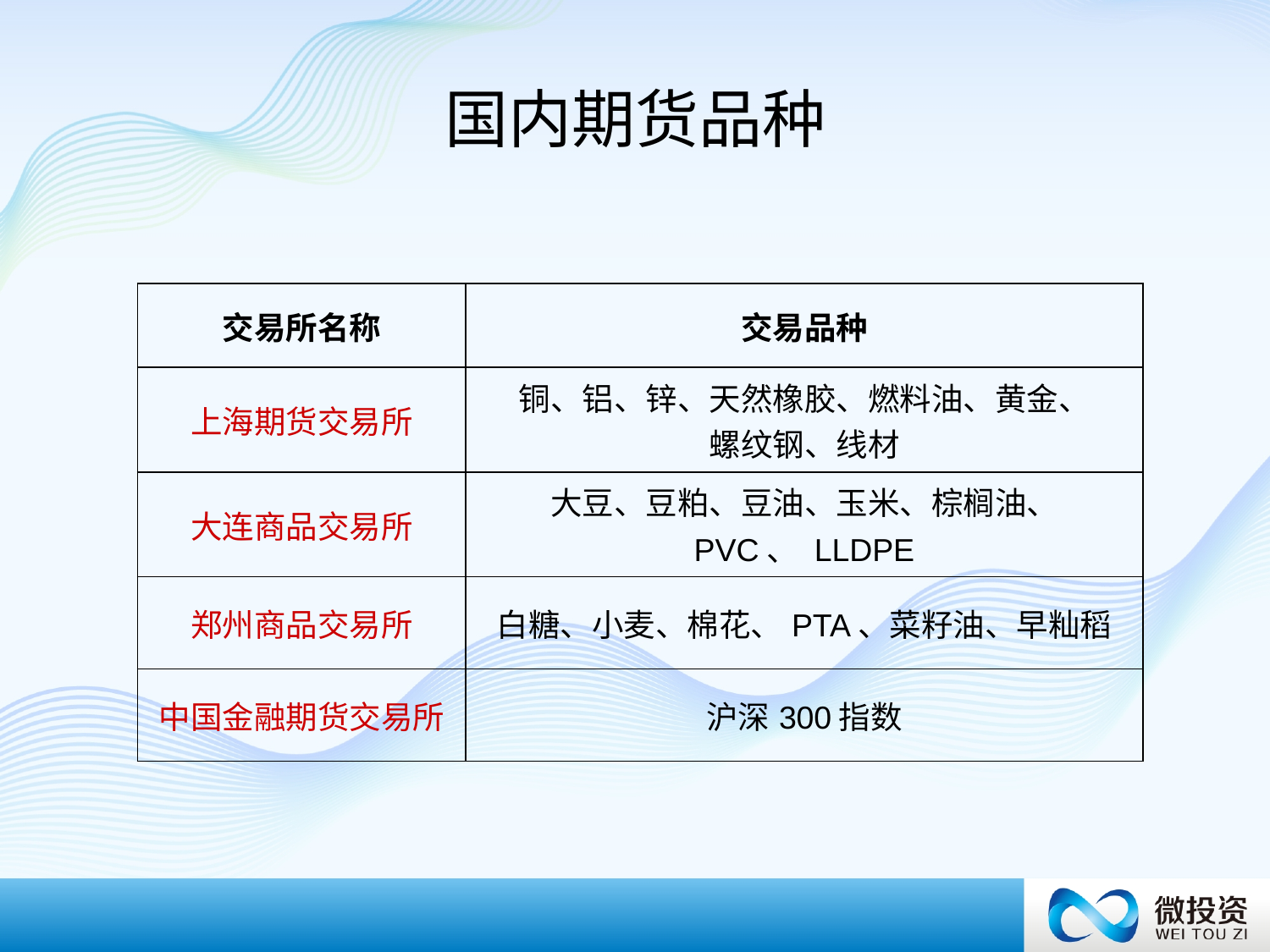

# 国内期货品种
| 交易所名称 | 交易品种 |
| --- | --- |
| 上海期货交易所 | 铜、铝、锌、天然橡胶、燃料油、黄金、 螺纹钢、线材 |
| 大连商品交易所 | 大豆、豆粕、豆油、玉米、棕榈油、 PVC、 LLDPE |
| 郑州商品交易所 | 白糖、小麦、棉花、PTA、菜籽油、早籼稻 |
| 中国金融期货交易所 | 沪深300指数 |